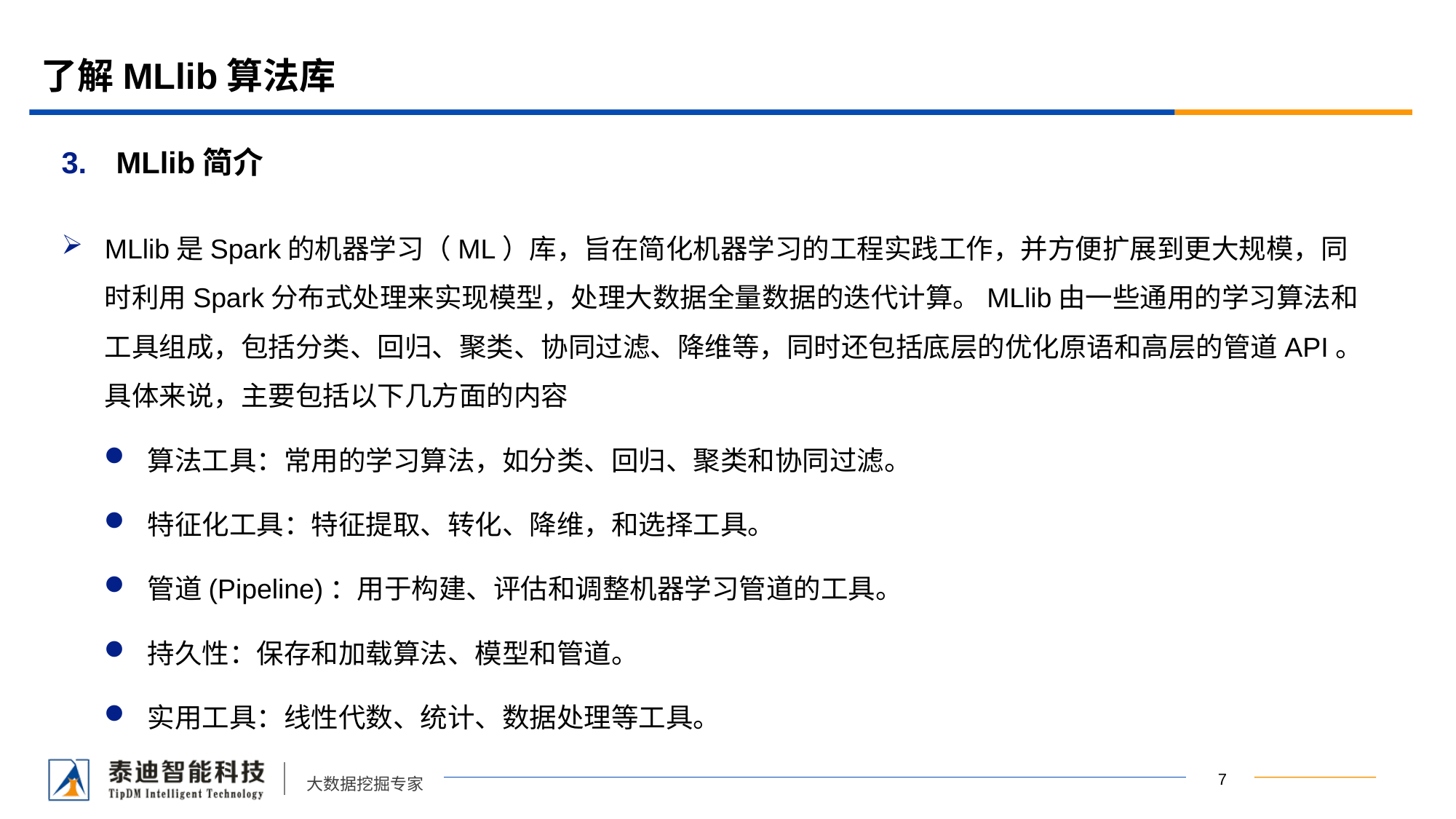

# 了解MLlib算法库
MLlib简介
MLlib是Spark的机器学习（ML）库，旨在简化机器学习的工程实践工作，并方便扩展到更大规模，同时利用Spark分布式处理来实现模型，处理大数据全量数据的迭代计算。MLlib由一些通用的学习算法和工具组成，包括分类、回归、聚类、协同过滤、降维等，同时还包括底层的优化原语和高层的管道API。具体来说，主要包括以下几方面的内容
算法工具：常用的学习算法，如分类、回归、聚类和协同过滤。
特征化工具：特征提取、转化、降维，和选择工具。
管道(Pipeline)：用于构建、评估和调整机器学习管道的工具。
持久性：保存和加载算法、模型和管道。
实用工具：线性代数、统计、数据处理等工具。